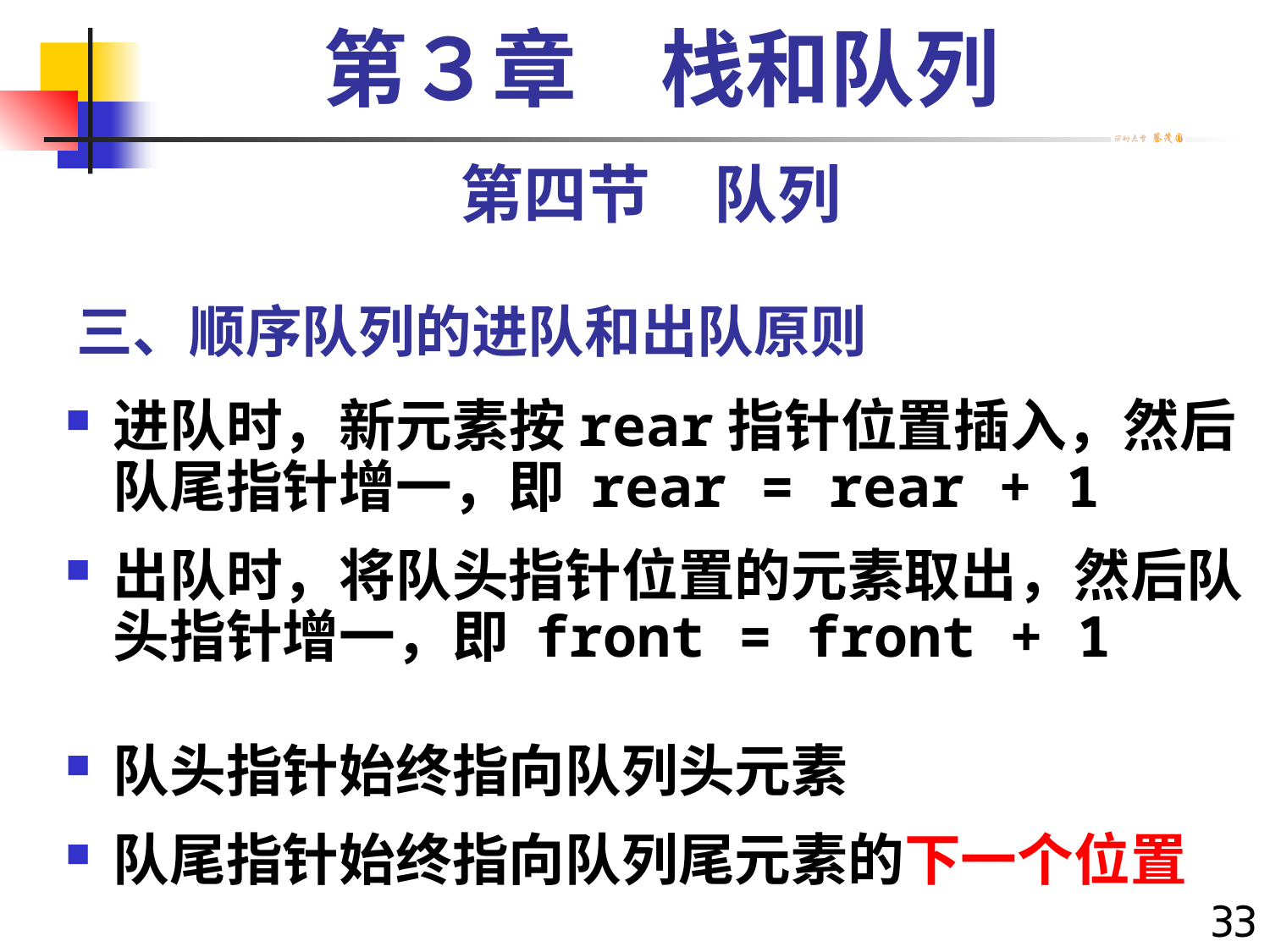

第３章　栈和队列
第四节　队列
# 三、顺序队列的进队和出队原则
进队时，新元素按rear指针位置插入，然后队尾指针增一，即 rear = rear + 1
出队时，将队头指针位置的元素取出，然后队头指针增一，即 front = front + 1
队头指针始终指向队列头元素
队尾指针始终指向队列尾元素的下一个位置
33